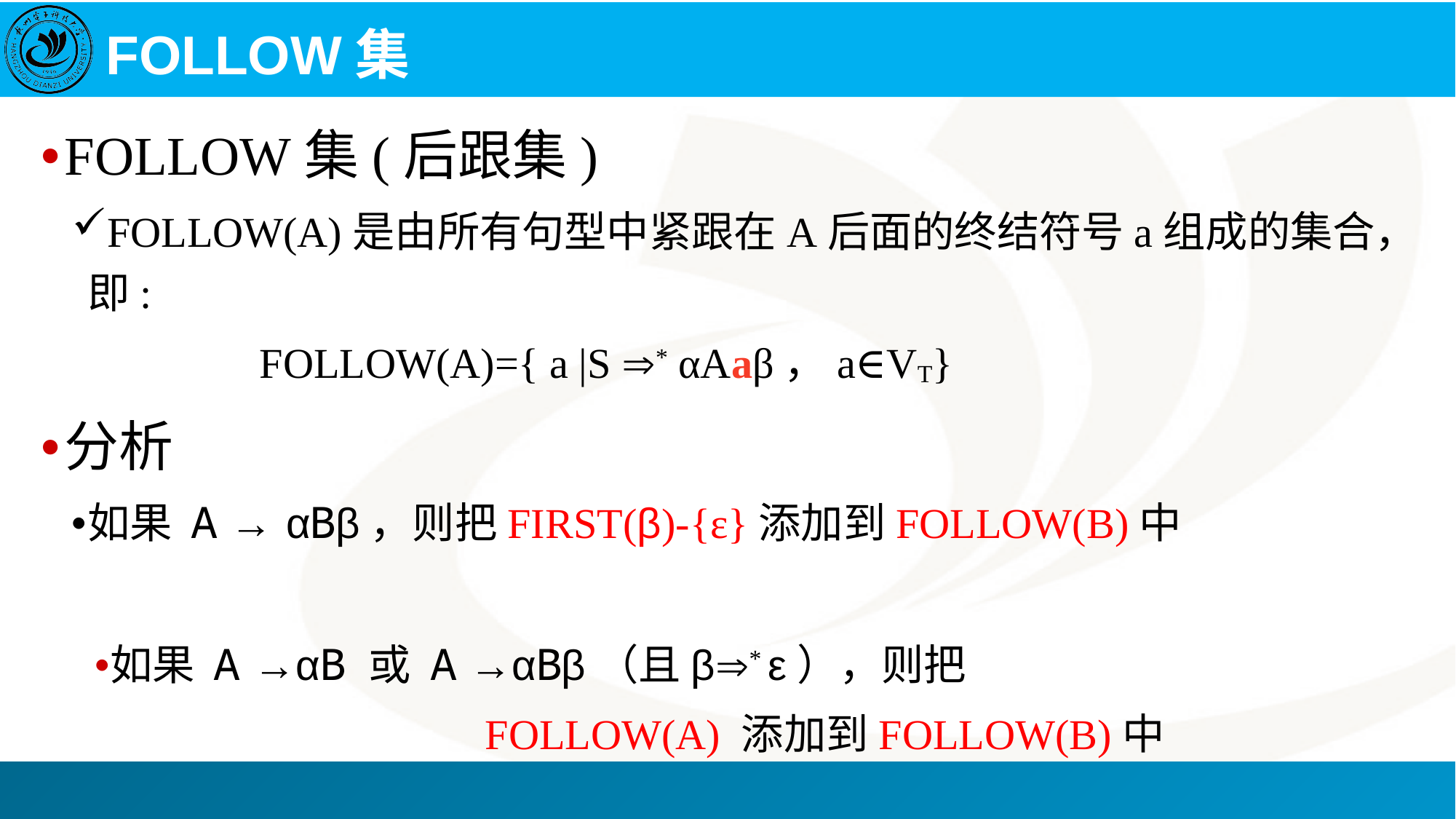

# FOLLOW集
FOLLOW集(后跟集)
FOLLOW(A)是由所有句型中紧跟在A后面的终结符号a组成的集合，即:
		FOLLOW(A)={ a |S ⇒* αAaβ，a∈VT}
分析
如果 A → αBβ，则把FIRST(β)-{ε}添加到FOLLOW(B)中

如果 A →αB 或 A →αBβ（且β⇒* ε），则把
                                     FOLLOW(A) 添加到FOLLOW(B)中
20